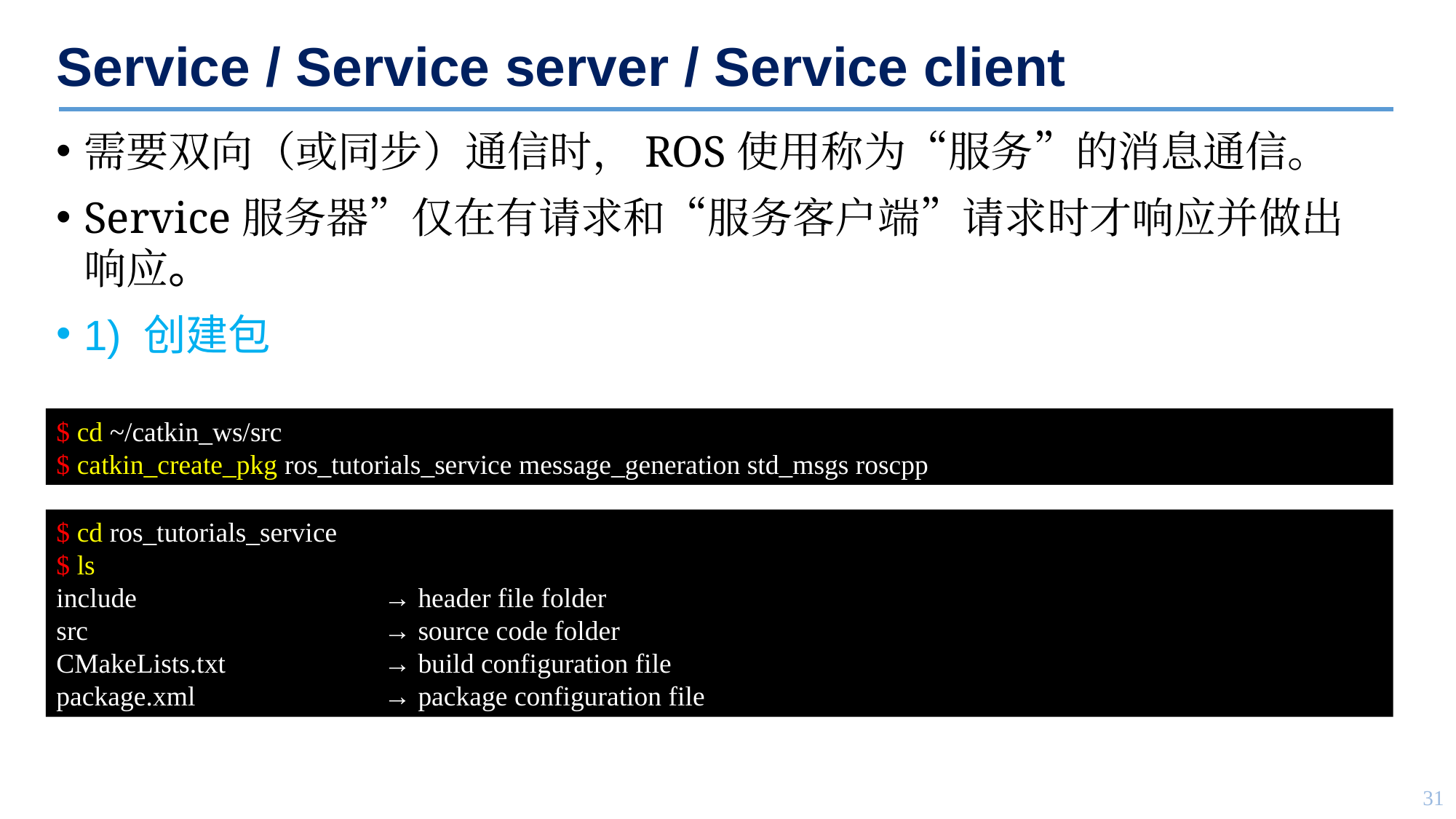

# Service / Service server / Service client
需要双向（或同步）通信时，ROS使用称为“服务”的消息通信。
Service服务器”仅在有请求和“服务客户端”请求时才响应并做出响应。
1) 创建包
$ cd ~/catkin_ws/src
$ catkin_create_pkg ros_tutorials_service message_generation std_msgs roscpp
$ cd ros_tutorials_service
$ ls
include 			→ header file folder
src 			→ source code folder
CMakeLists.txt 		→ build configuration file
package.xml		→ package configuration file
31